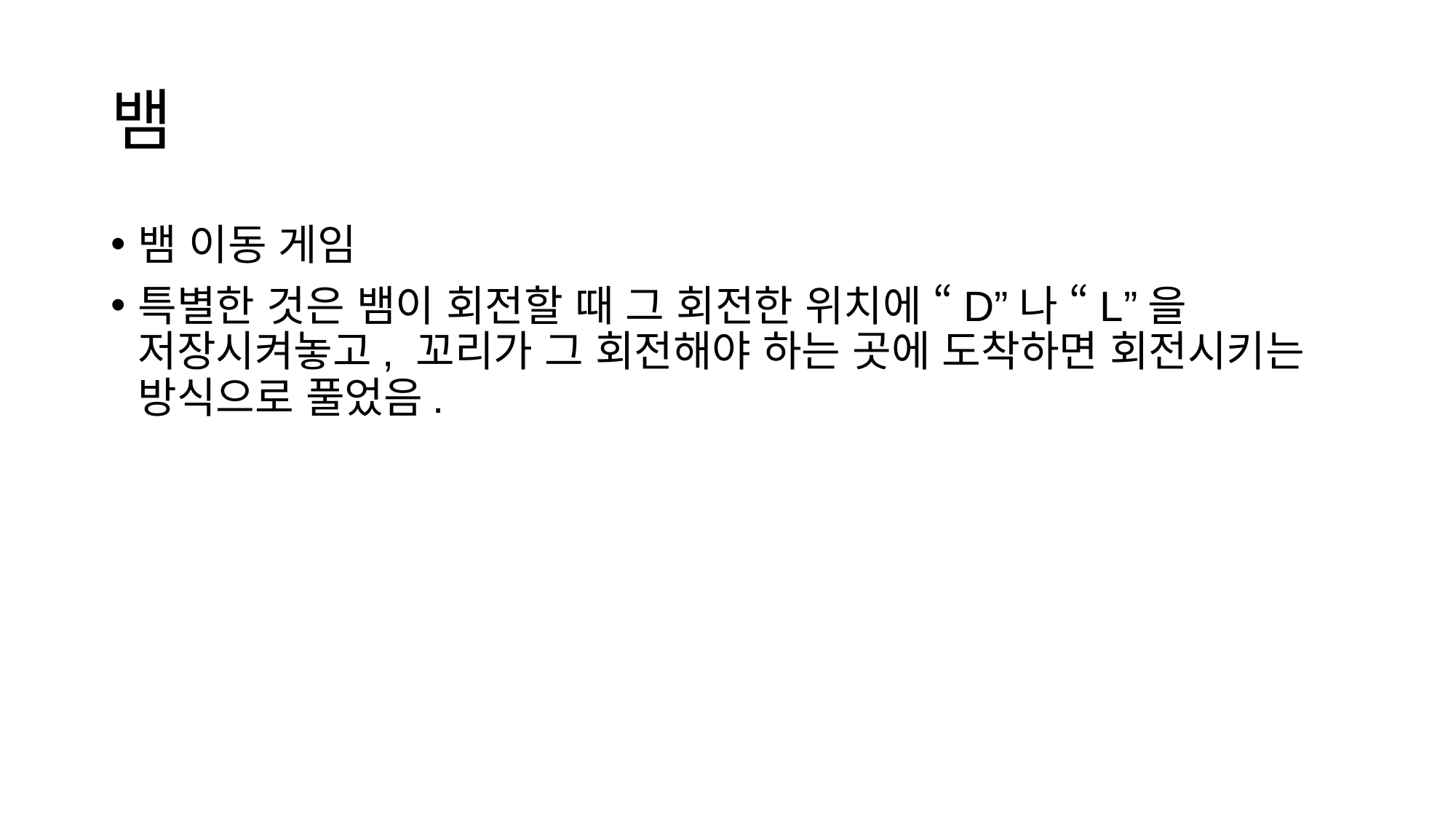

# 뱀
뱀 이동 게임
특별한 것은 뱀이 회전할 때 그 회전한 위치에 “D”나 “L”을 저장시켜놓고, 꼬리가 그 회전해야 하는 곳에 도착하면 회전시키는 방식으로 풀었음.